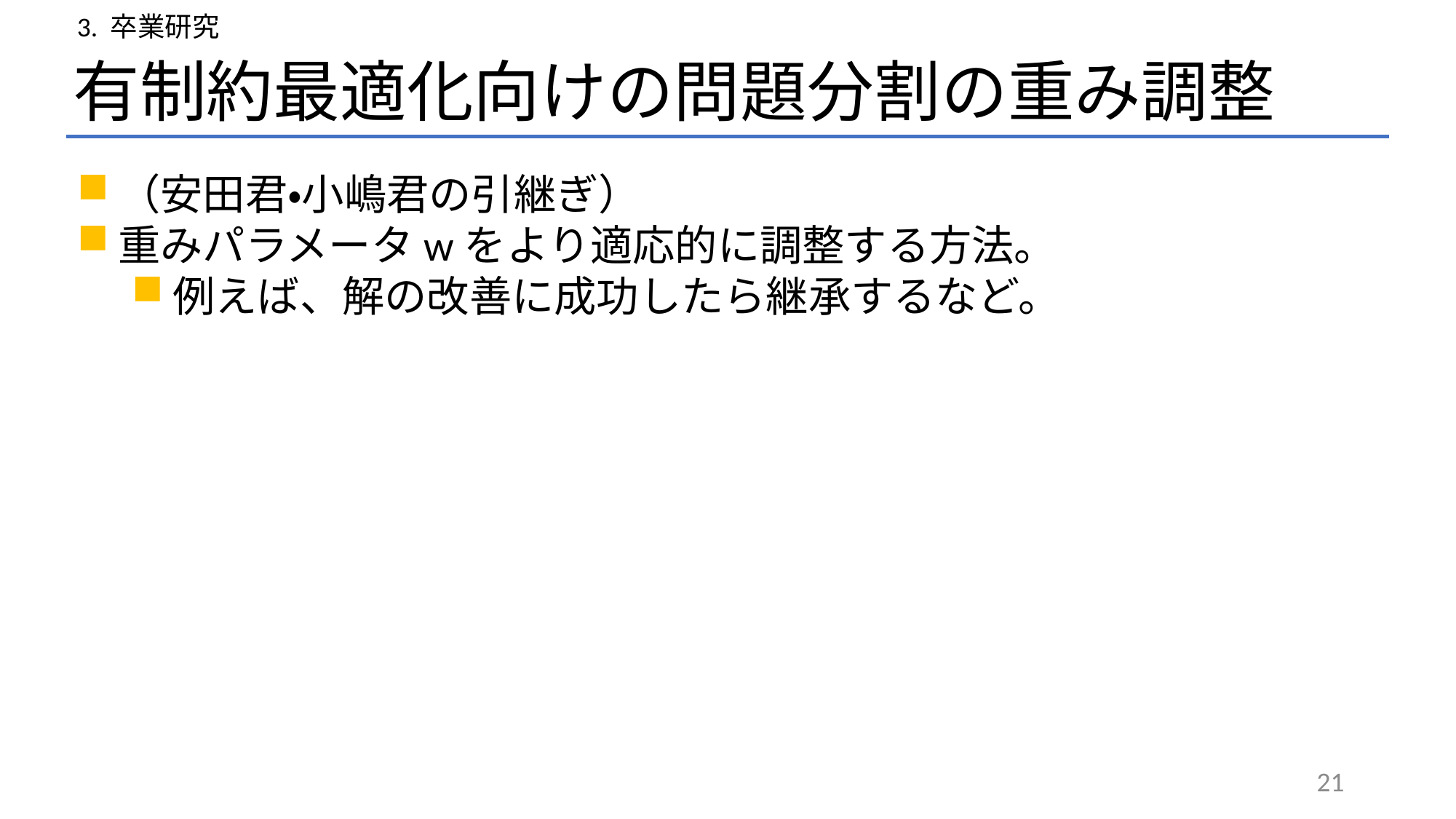

3. 卒業研究
# 有制約最適化向けの問題分割の重み調整
（安田君・小嶋君の引継ぎ）
重みパラメータwをより適応的に調整する方法。
例えば、解の改善に成功したら継承するなど。
21